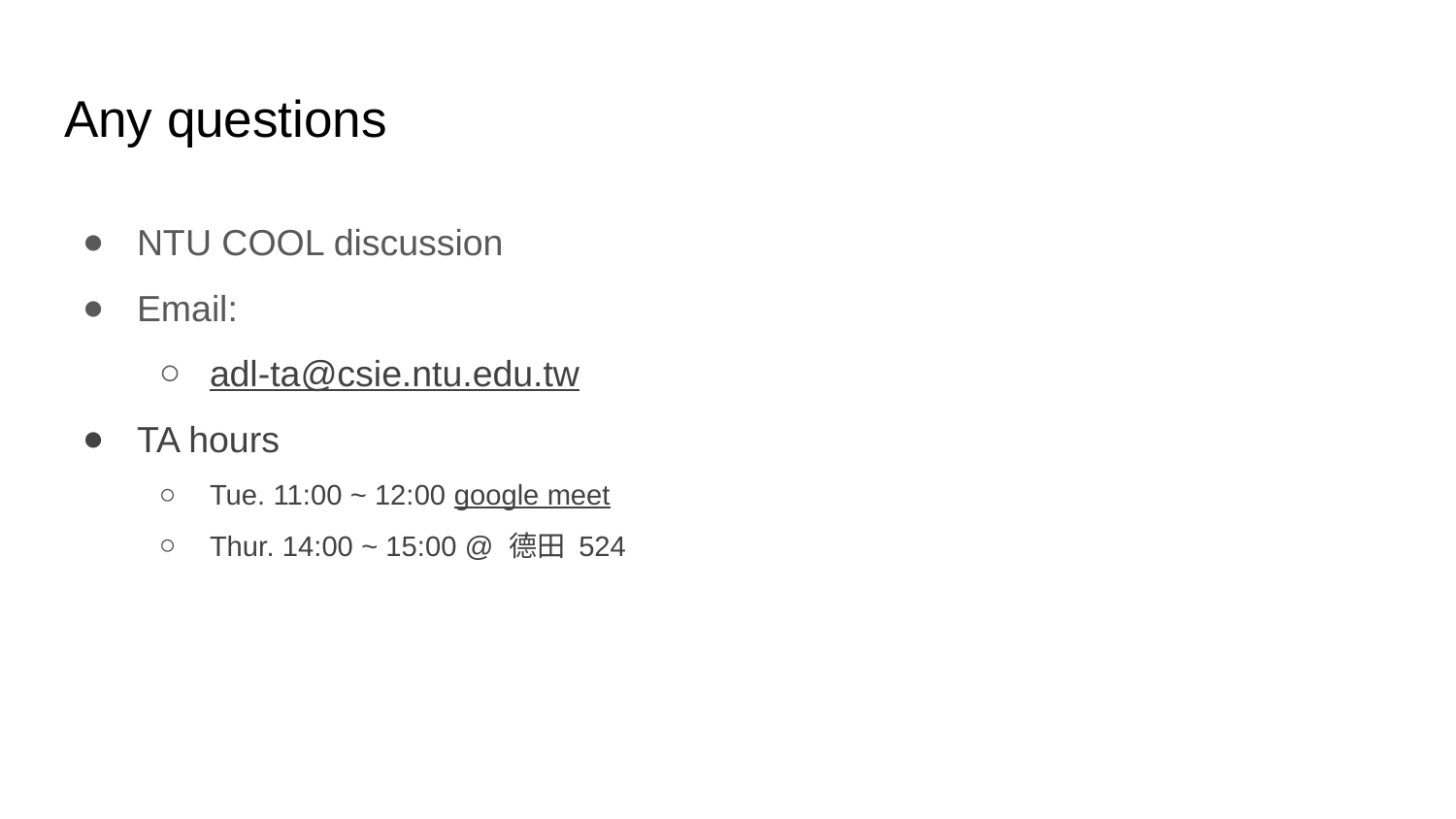

# Any questions
NTU COOL discussion
Email:
adl-ta@csie.ntu.edu.tw
TA hours
Tue. 11:00 ~ 12:00 google meet
Thur. 14:00 ~ 15:00 @ 德田 524